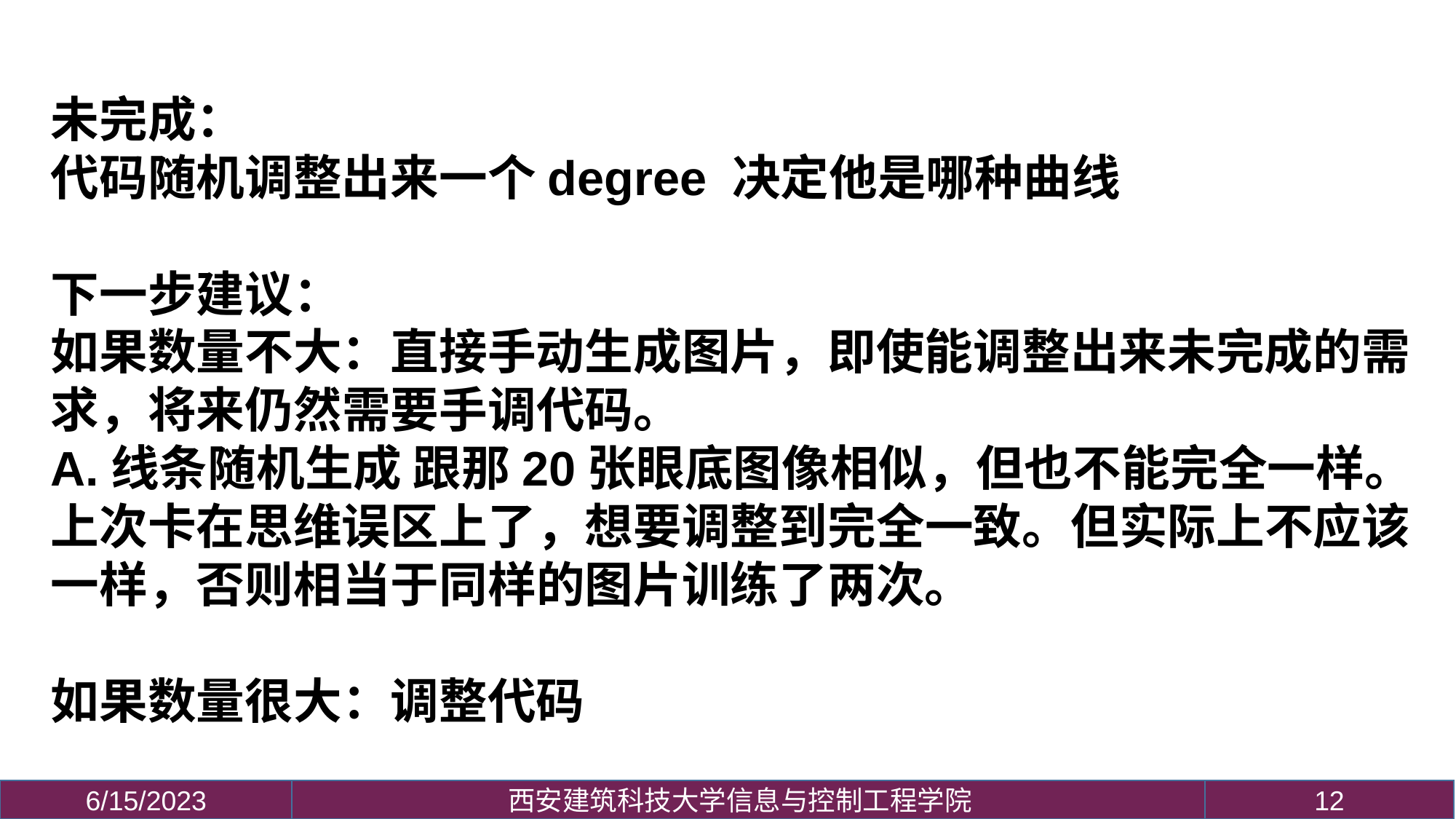

未完成：
代码随机调整出来一个degree 决定他是哪种曲线

下一步建议：
如果数量不大：直接手动生成图片，即使能调整出来未完成的需求，将来仍然需要手调代码。
A.线条随机生成 跟那20张眼底图像相似，但也不能完全一样。上次卡在思维误区上了，想要调整到完全一致。但实际上不应该一样，否则相当于同样的图片训练了两次。

如果数量很大：调整代码